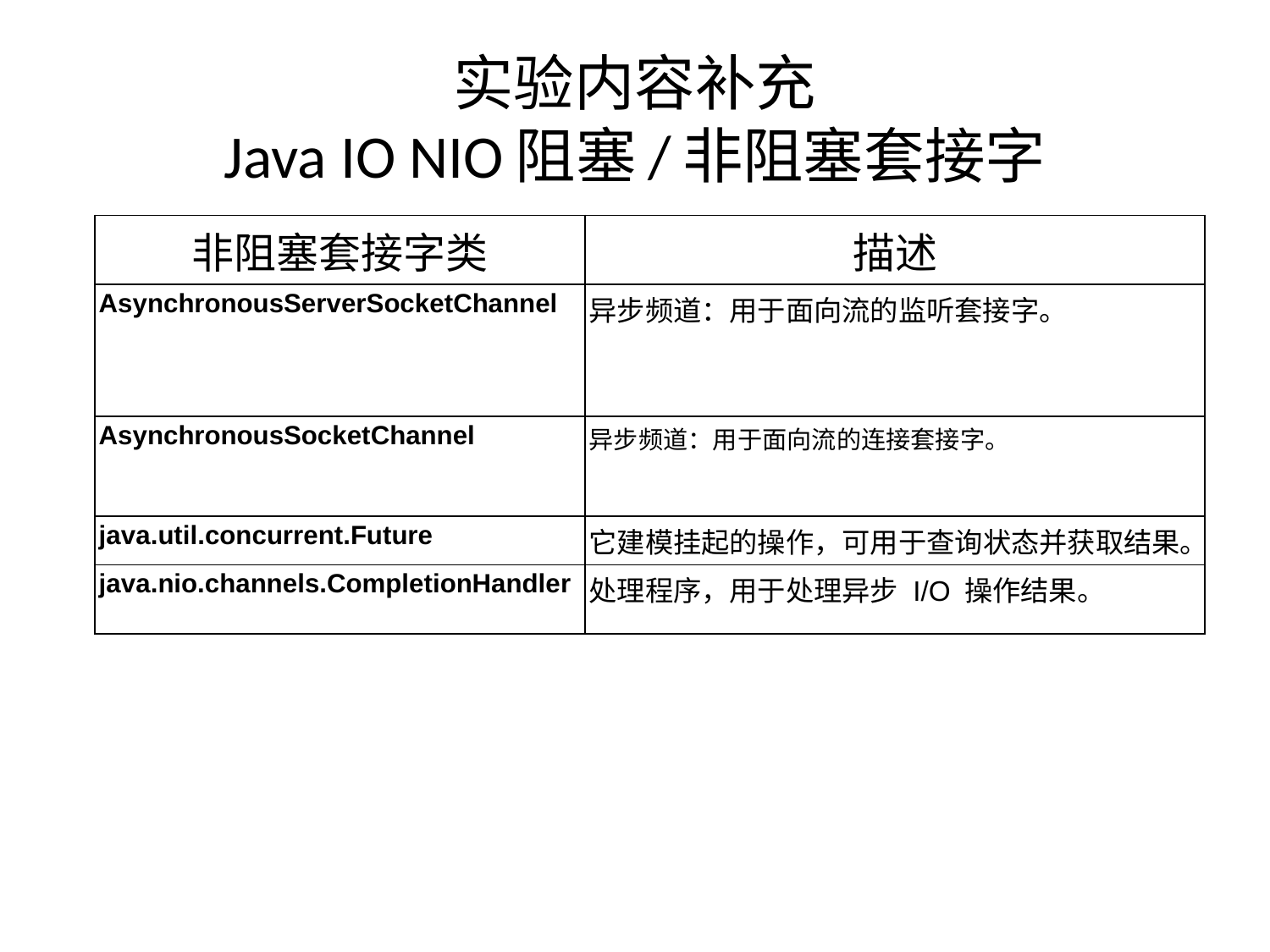

# 实验内容补充 Java IO NIO阻塞/非阻塞套接字
| 非阻塞套接字类 | 描述 |
| --- | --- |
| AsynchronousServerSocketChannel | 异步频道：用于面向流的监听套接字。 |
| AsynchronousSocketChannel | 异步频道：用于面向流的连接套接字。 |
| java.util.concurrent.Future | 它建模挂起的操作，可用于查询状态并获取结果。 |
| java.nio.channels.CompletionHandler | 处理程序，用于处理异步 I/O 操作结果。 |